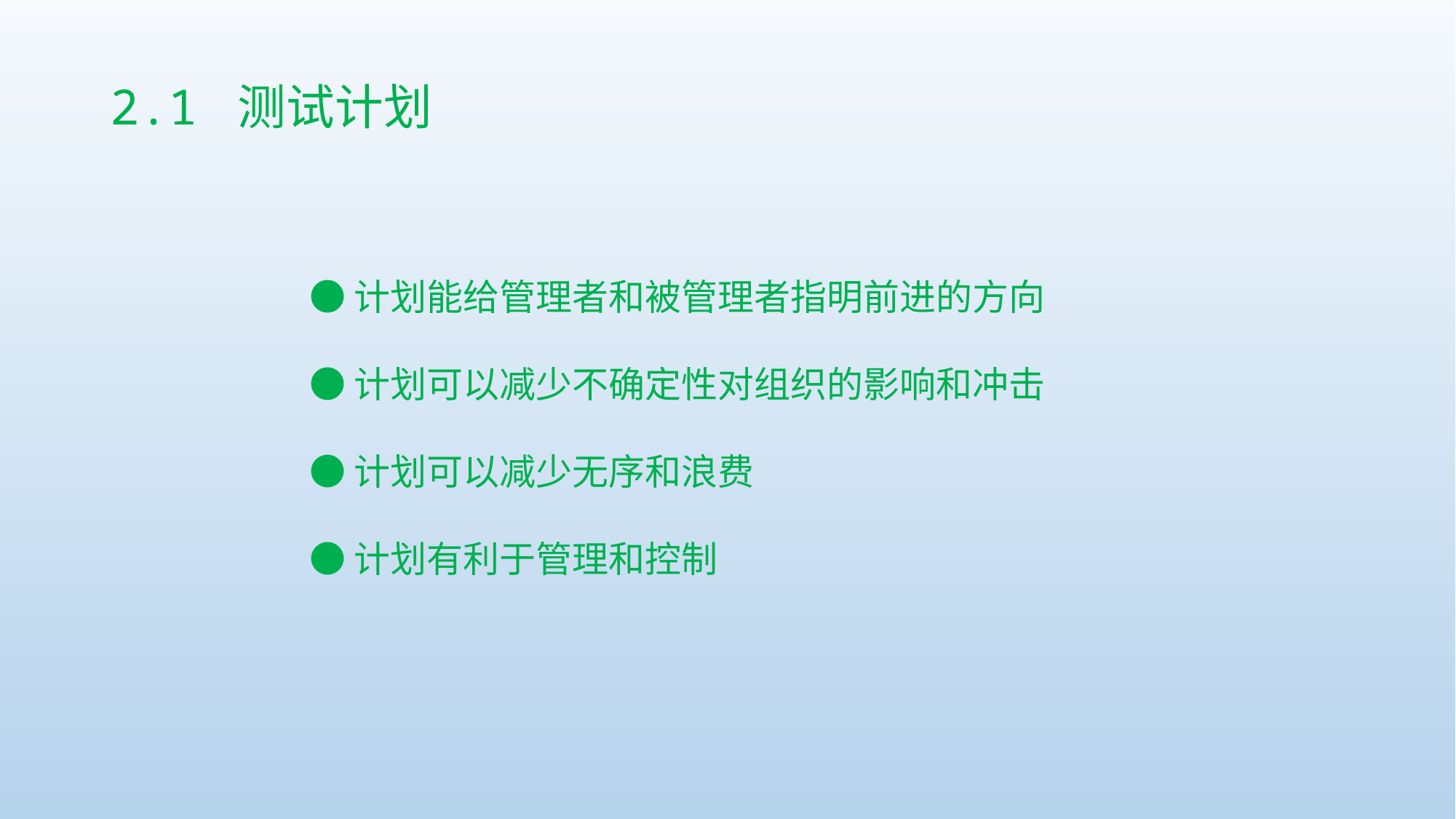

# 2.1 测试计划
●计划能给管理者和被管理者指明前进的方向

●计划可以减少不确定性对组织的影响和冲击

●计划可以减少无序和浪费

●计划有利于管理和控制